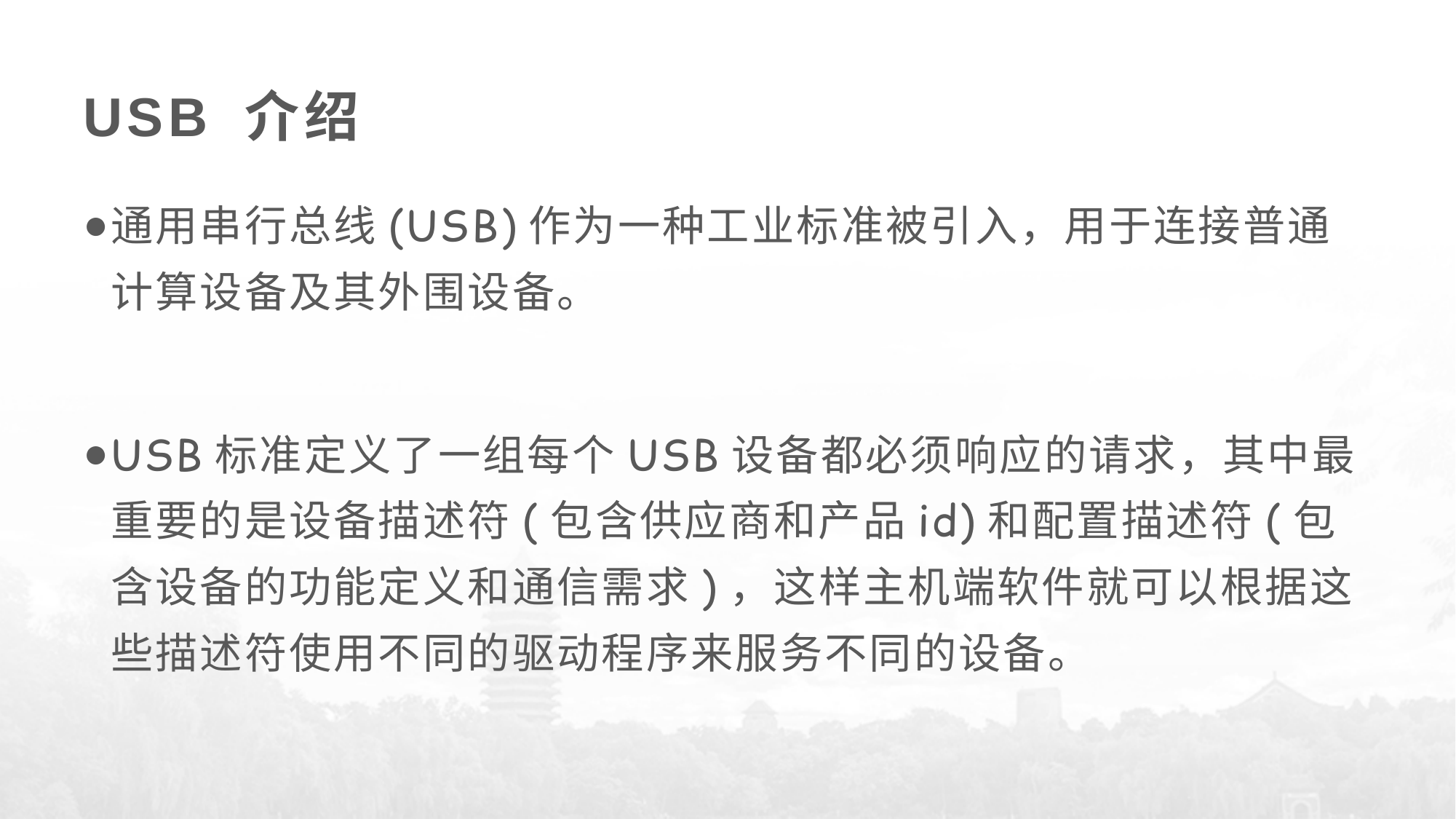

# USB 介绍
通用串行总线(USB)作为一种工业标准被引入，用于连接普通计算设备及其外围设备。

USB标准定义了一组每个USB设备都必须响应的请求，其中最重要的是设备描述符(包含供应商和产品id)和配置描述符(包含设备的功能定义和通信需求)，这样主机端软件就可以根据这些描述符使用不同的驱动程序来服务不同的设备。